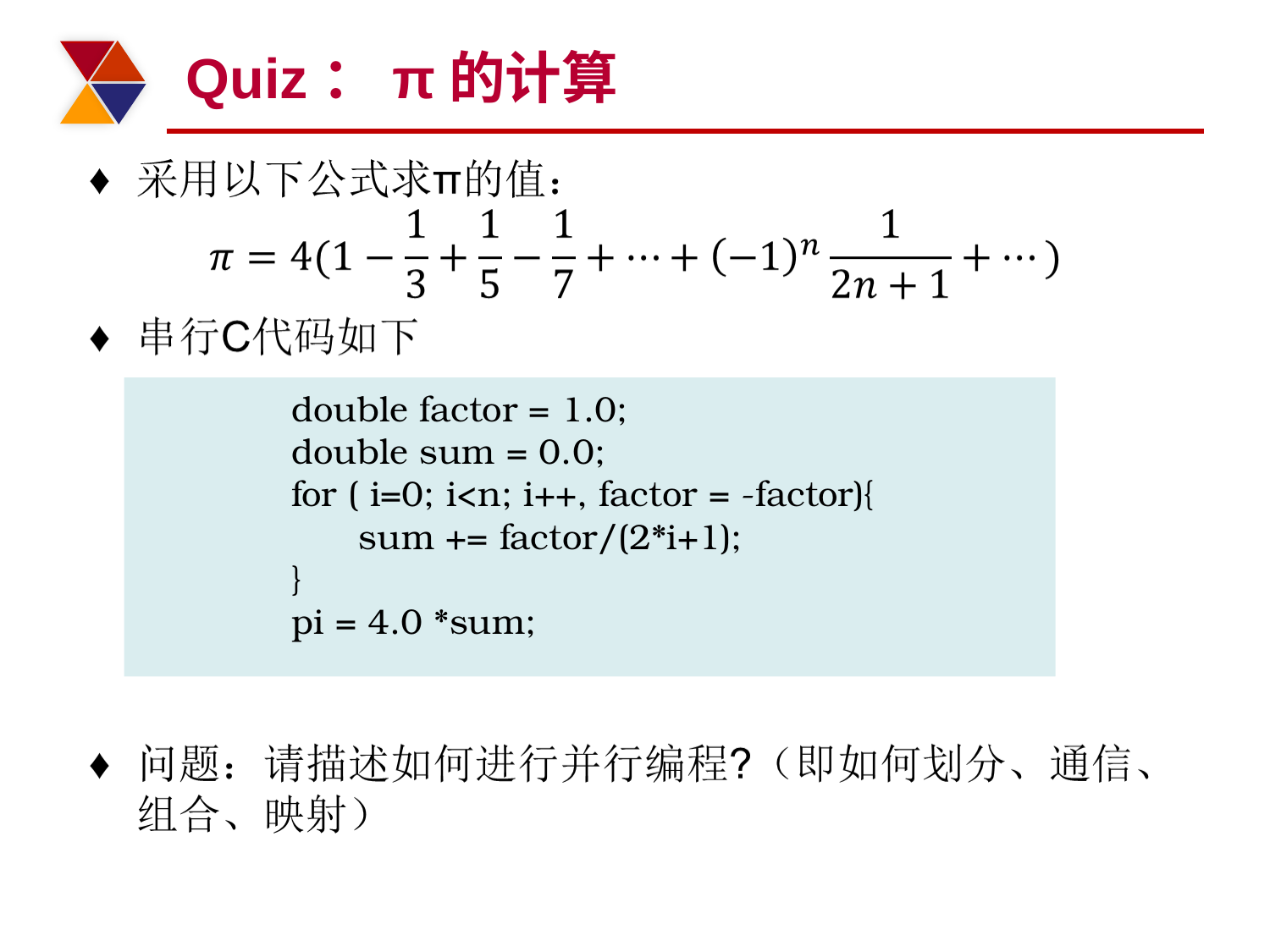

# Quiz：π的计算

double factor = 1.0;
double sum = 0.0;
for ( i=0; i<n; i++, factor = -factor){
      sum += factor/(2*i+1);
}
pi = 4.0 *sum;